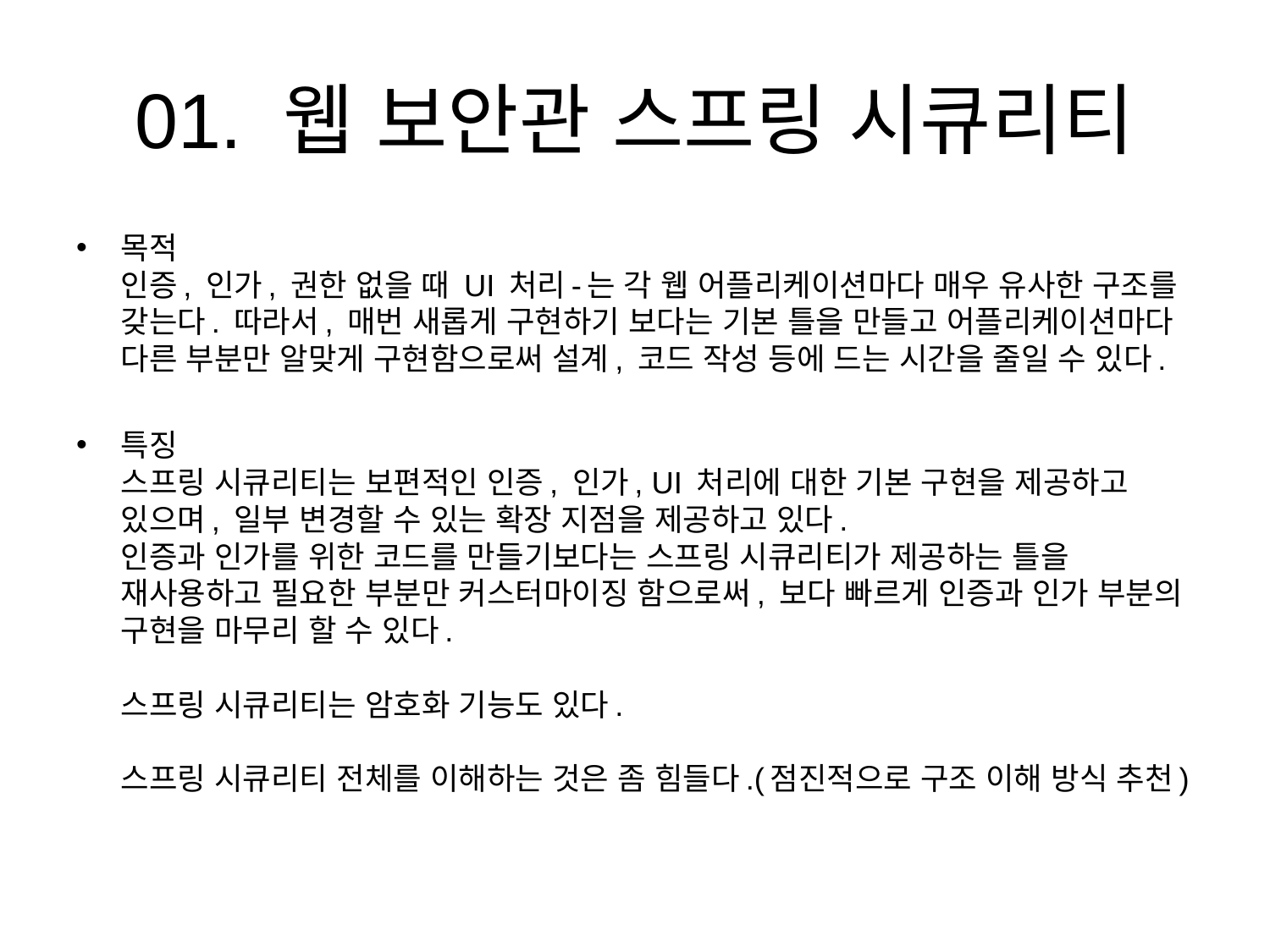

# 01. 웹 보안관 스프링 시큐리티
목적
인증, 인가, 권한 없을 때 UI 처리-는 각 웹 어플리케이션마다 매우 유사한 구조를 갖는다. 따라서, 매번 새롭게 구현하기 보다는 기본 틀을 만들고 어플리케이션마다 다른 부분만 알맞게 구현함으로써 설계, 코드 작성 등에 드는 시간을 줄일 수 있다.

특징
스프링 시큐리티는 보편적인 인증, 인가, UI 처리에 대한 기본 구현을 제공하고 있으며, 일부 변경할 수 있는 확장 지점을 제공하고 있다.
인증과 인가를 위한 코드를 만들기보다는 스프링 시큐리티가 제공하는 틀을 재사용하고 필요한 부분만 커스터마이징 함으로써, 보다 빠르게 인증과 인가 부분의 구현을 마무리 할 수 있다.
스프링 시큐리티는 암호화 기능도 있다.
스프링 시큐리티 전체를 이해하는 것은 좀 힘들다.(점진적으로 구조 이해 방식 추천)